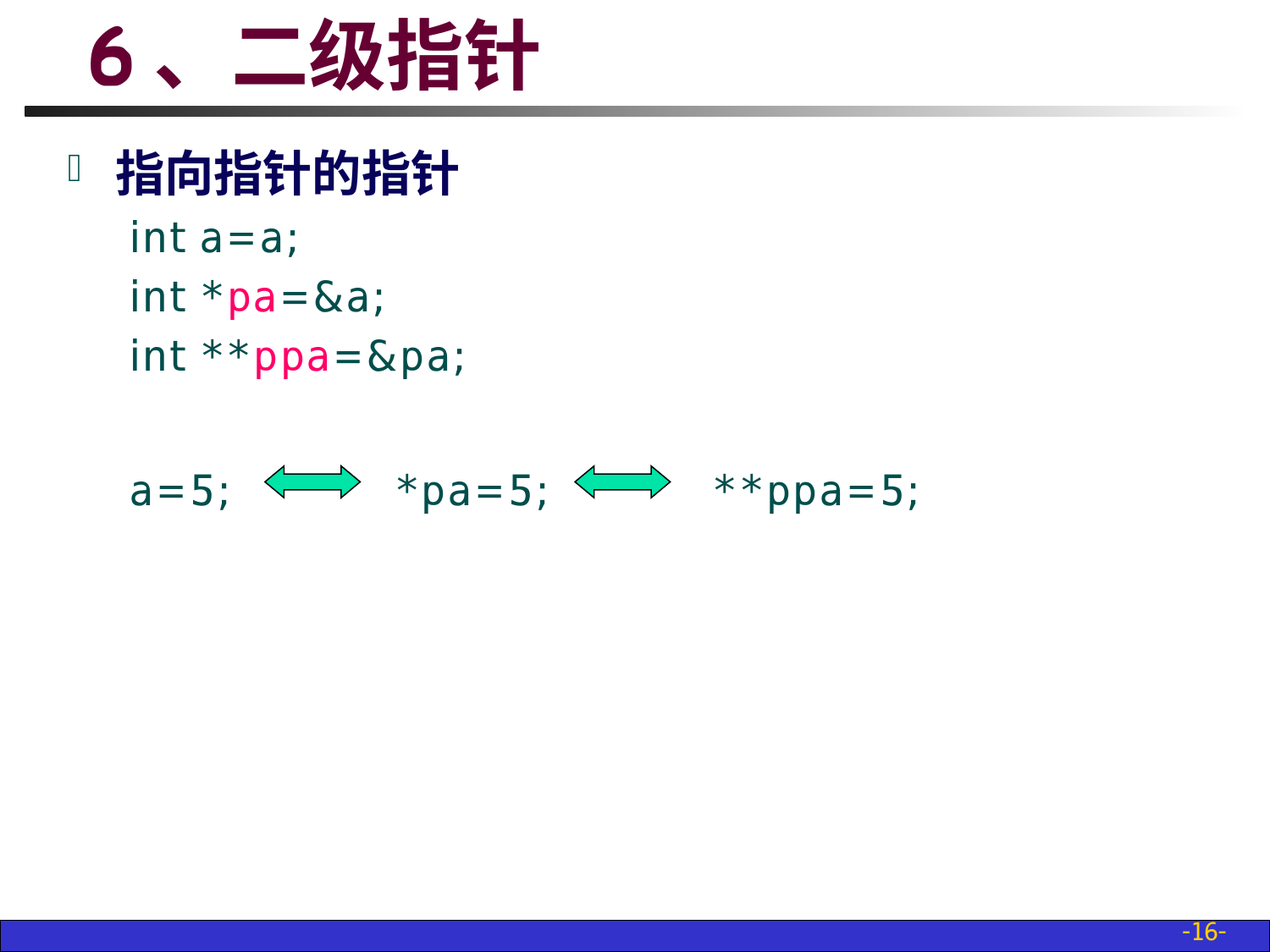

# 6、二级指针
指向指针的指针
int a=a;
int *pa=&a;
int **ppa=&pa;

a=5;             *pa=5;             **ppa=5;

-16-